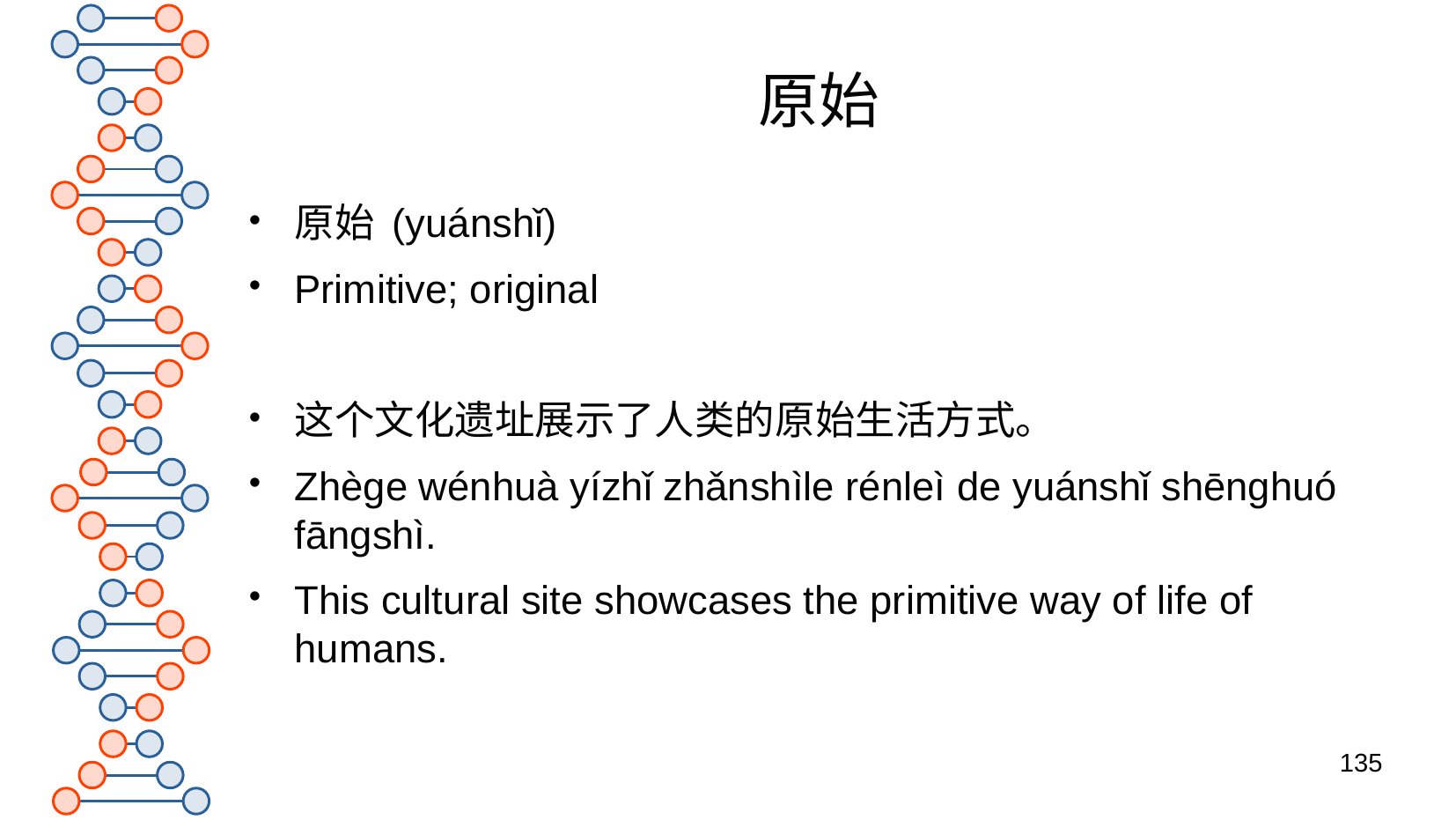

# 原始
原始 (yuánshǐ)
Primitive; original

这个文化遗址展示了人类的原始生活方式。
Zhège wénhuà yízhǐ zhǎnshìle rénleì de yuánshǐ shēnghuó fāngshì.
This cultural site showcases the primitive way of life of humans.

135